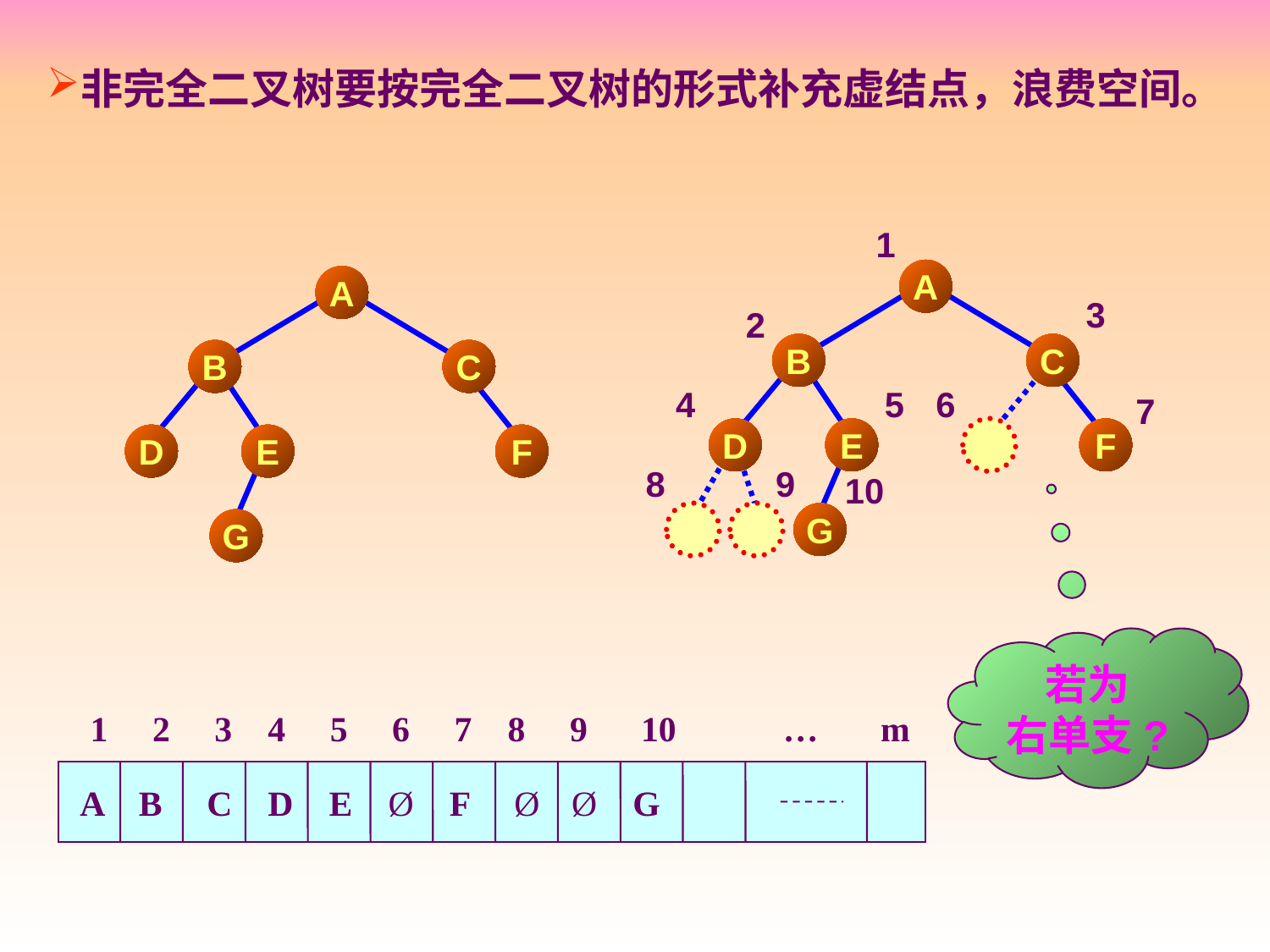

非完全二叉树要按完全二叉树的形式补充虚结点，浪费空间。
1
A
3

2
B
C

4
5
6

7
D
E

F

8
9

10

G
A

B
C

D
E
F

G
若为
右单支?
1     2     3    4     5     6     7    8     9      10            …       m

A    B     C    D    E    Ø    F     Ø    Ø    G